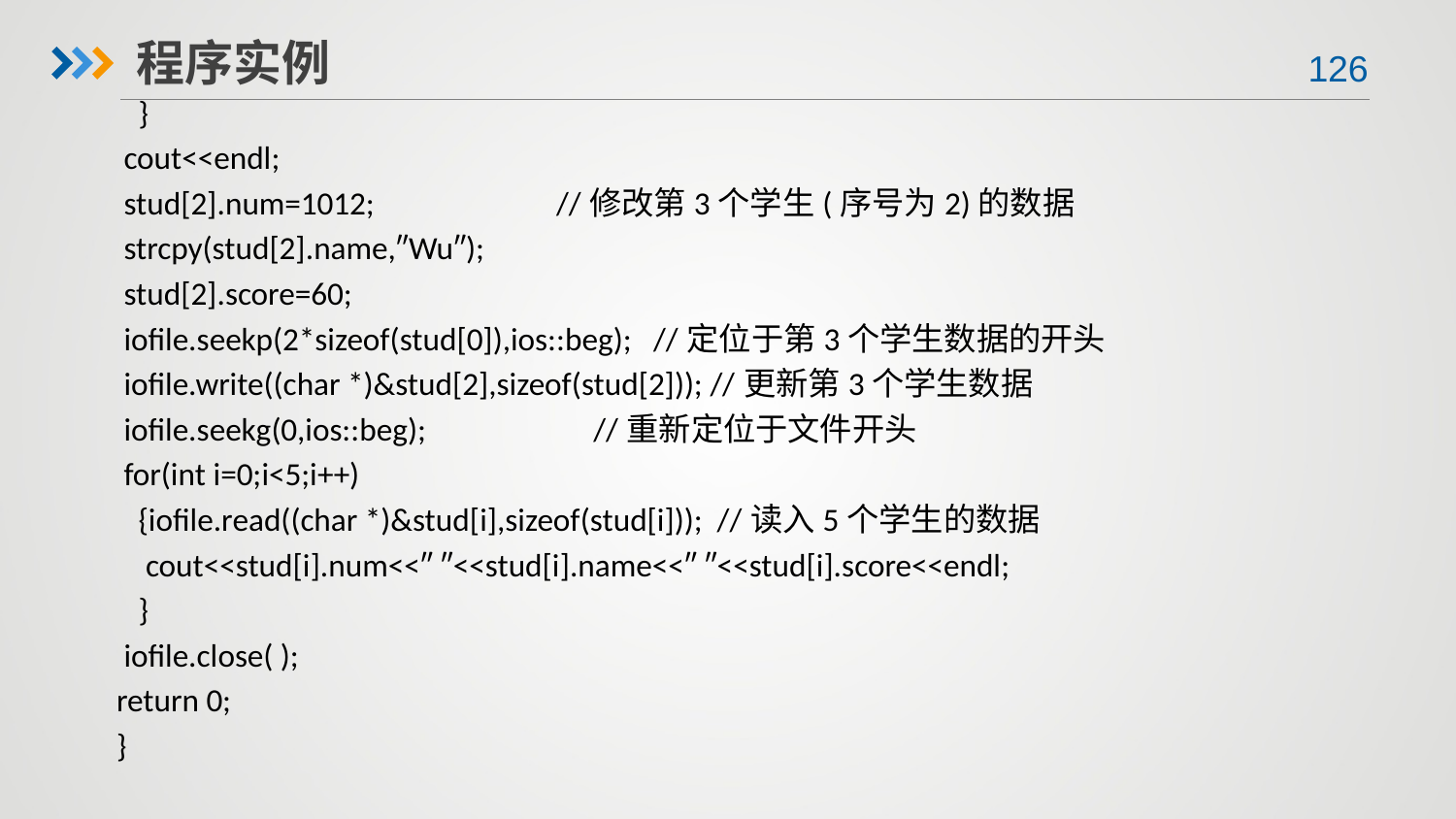

程序实例
   }
 cout<<endl;
 stud[2].num=1012;                         //修改第3个学生(序号为2)的数据
 strcpy(stud[2].name,″Wu″);
 stud[2].score=60;
 iofile.seekp(2*sizeof(stud[0]),ios::beg);   //定位于第3个学生数据的开头
 iofile.write((char *)&stud[2],sizeof(stud[2])); //更新第3个学生数据
 iofile.seekg(0,ios::beg);                       //重新定位于文件开头
 for(int i=0;i<5;i++)
   {iofile.read((char *)&stud[i],sizeof(stud[i]));  //读入5个学生的数据
    cout<<stud[i].num<<″ ″<<stud[i].name<<″ ″<<stud[i].score<<endl;
   }
 iofile.close( );
return 0;
}